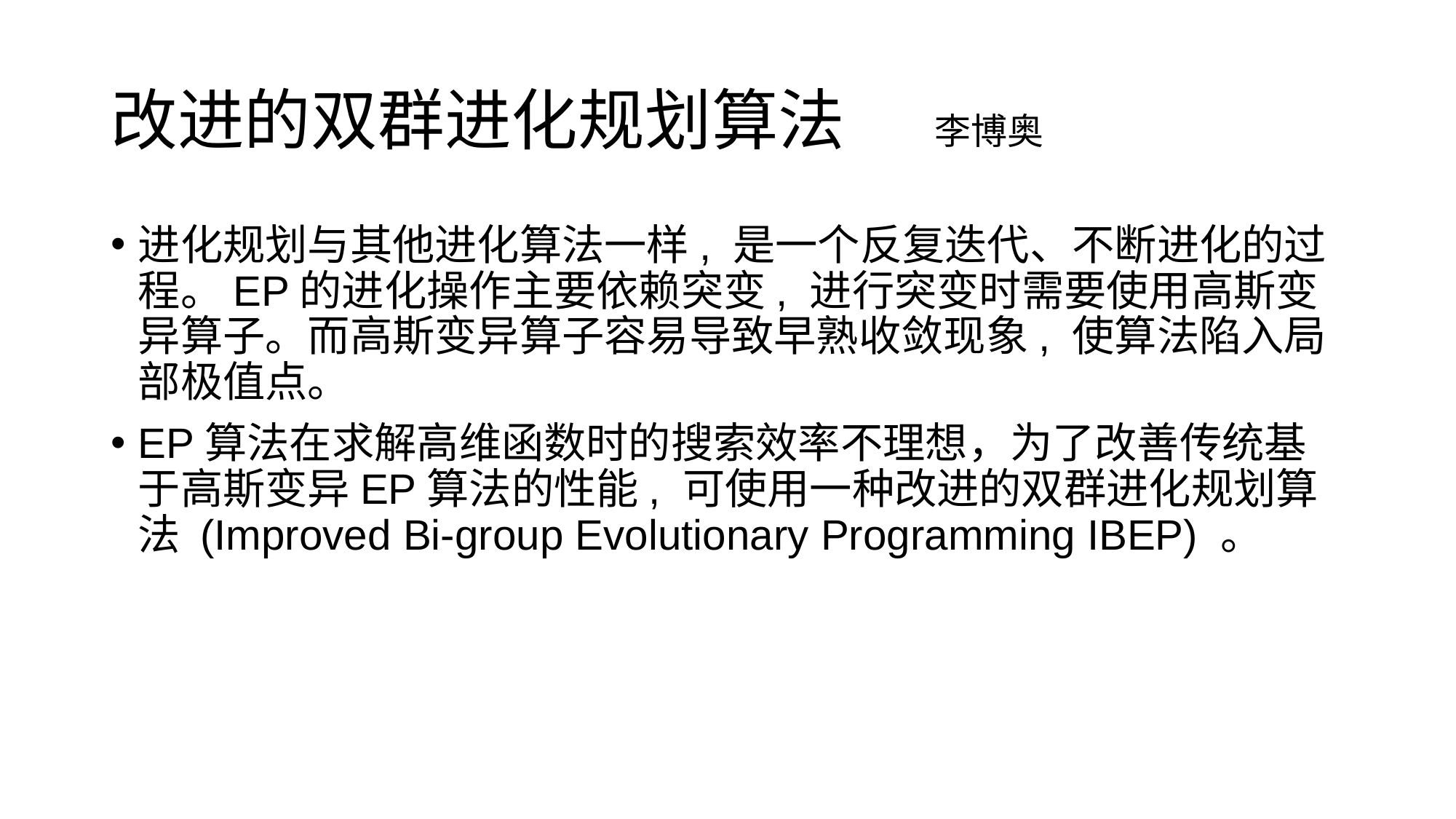

# 改进的双群进化规划算法      李博奥
进化规划与其他进化算法一样, 是一个反复迭代、不断进化的过程。EP的进化操作主要依赖突变, 进行突变时需要使用高斯变异算子。而高斯变异算子容易导致早熟收敛现象, 使算法陷入局部极值点。
EP算法在求解高维函数时的搜索效率不理想，为了改善传统基于高斯变异EP算法的性能, 可使用一种改进的双群进化规划算法 (Improved Bi-group Evolutionary Programming IBEP) 。